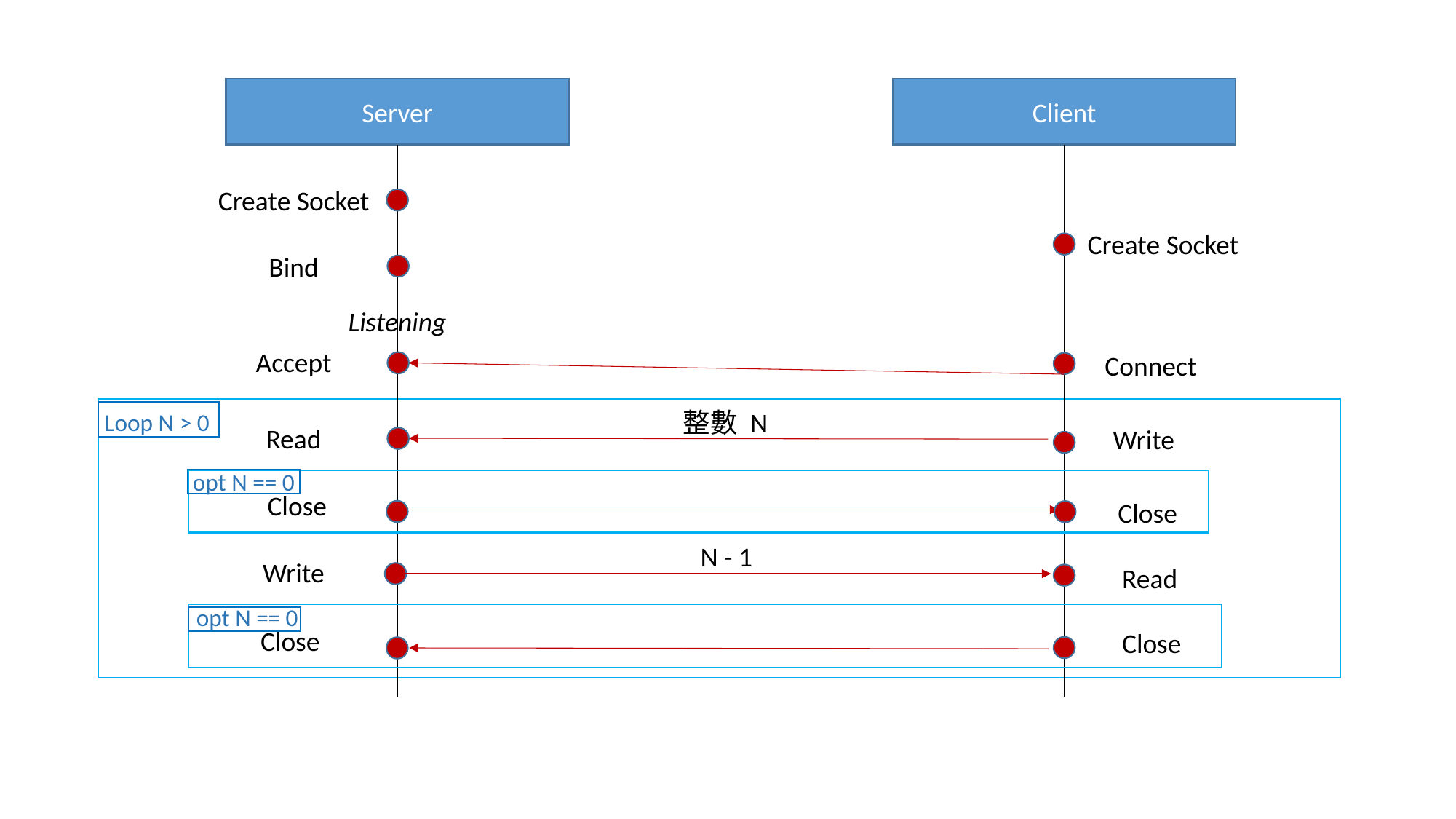

Client
Server
Create Socket

Create Socket

Bind

Listening
Accept
Connect

整數 N

Loop N > 0
Read
Write

opt N == 0

Close
Close

N - 1
Write
Read

opt N == 0

Close
Close